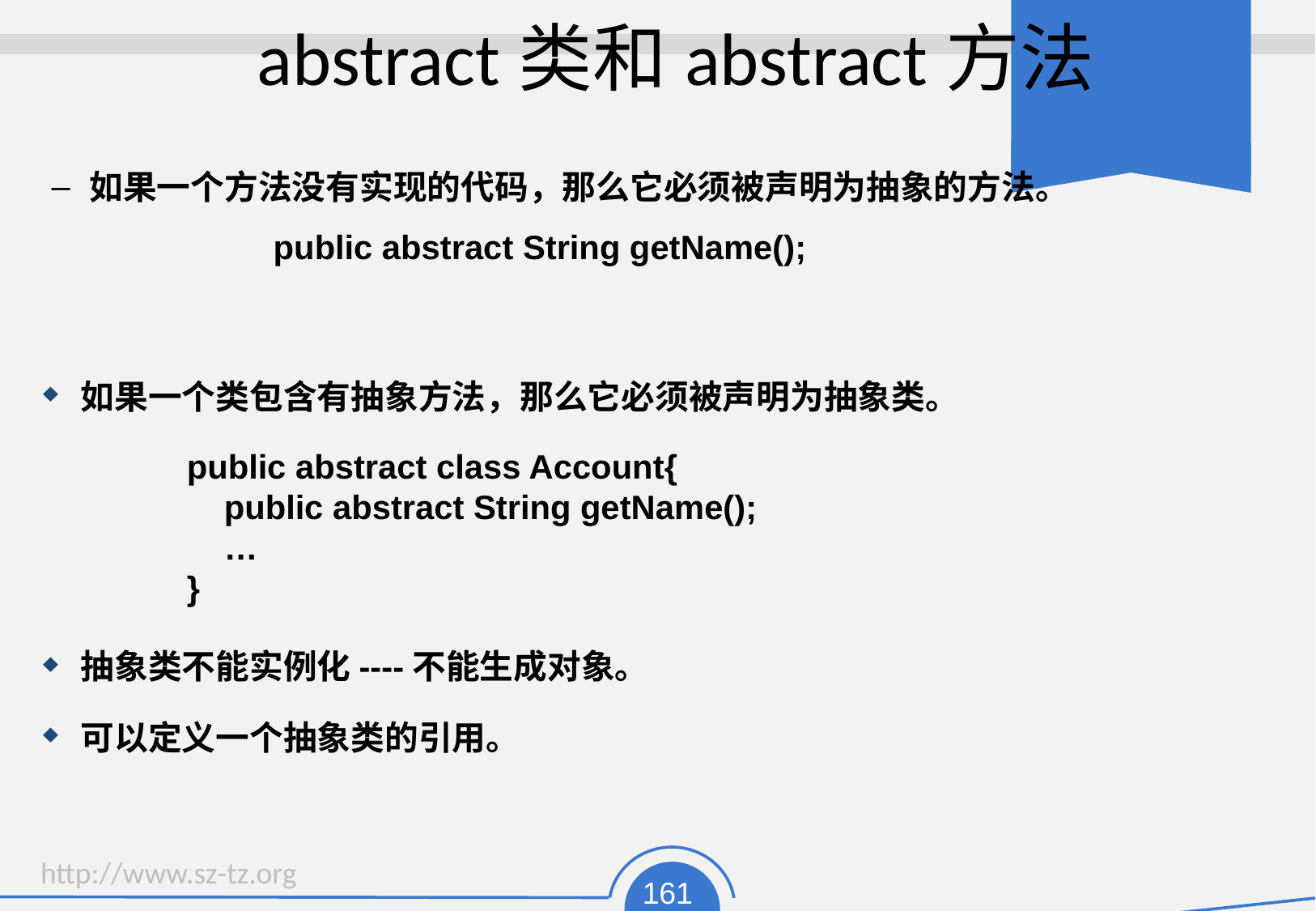

# abstract类和abstract方法
如果一个方法没有实现的代码，那么它必须被声明为抽象的方法。

public abstract String getName();
如果一个类包含有抽象方法，那么它必须被声明为抽象类。

public abstract class Account{
    public abstract String getName();
    …
}
抽象类不能实例化----不能生成对象。
可以定义一个抽象类的引用。